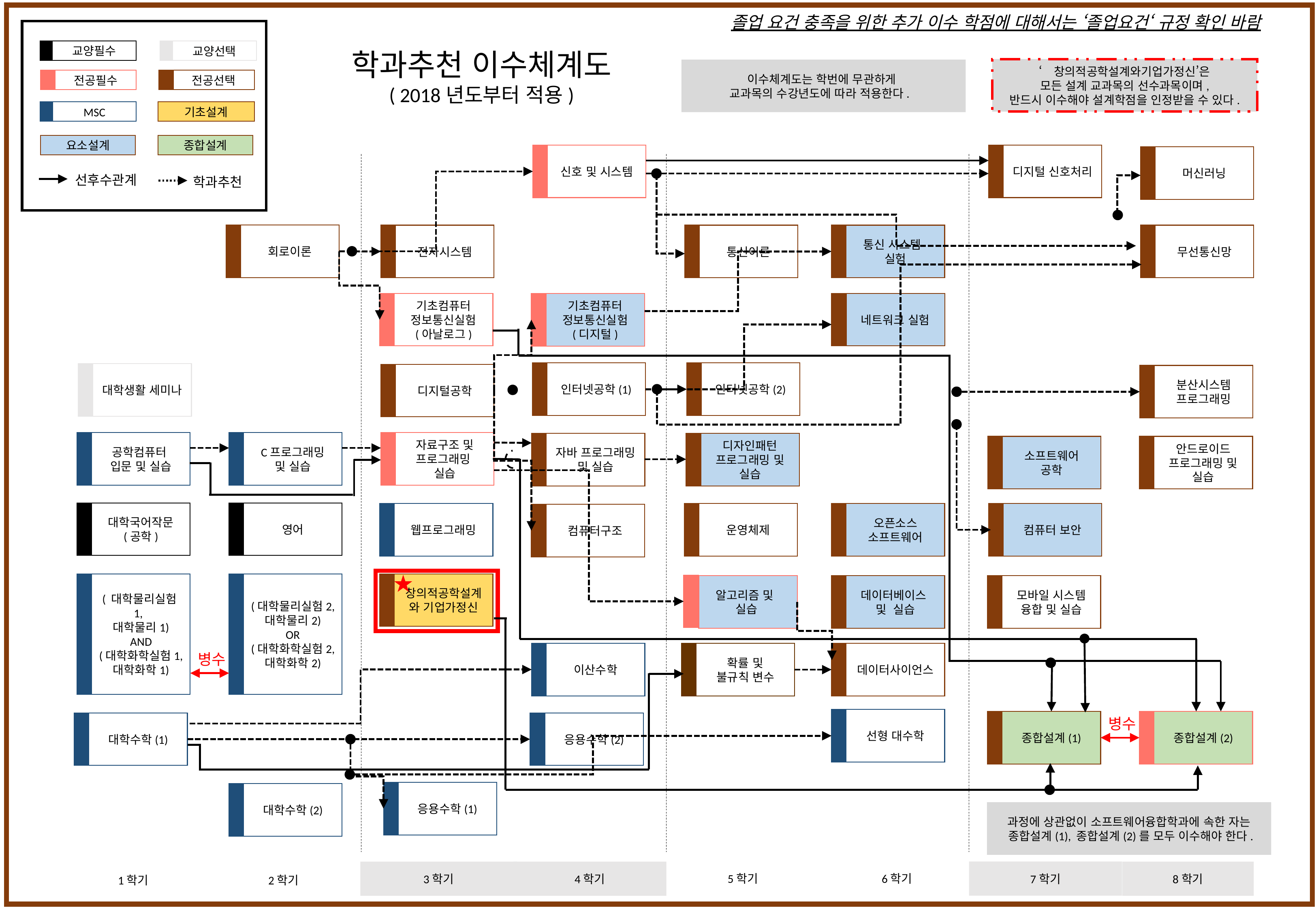

졸업 요건 충족을 위한 추가 이수 학점에 대해서는 ‘졸업요건‘ 규정 확인 바람

교양필수

교양선택

전공선택

전공필수

MSC
기초설계
요소설계
선후수관계
종합설계
학과추천
학과추천 이수체계도
( 2018년도부터 적용)
‘창의적공학설계와기업가정신’은
모든 설계 교과목의 선수과목이며,
반드시 이수해야 설계학점을 인정받을 수 있다.
이수체계도는 학번에 무관하게
교과목의 수강년도에 따라 적용한다.

신호 및 시스템

디지털 신호처리

머신러닝

회로이론

전자시스템

통신이론

통신 시스템
실험

무선통신망

기초컴퓨터
정보통신실험
(아날로그)

네트워크 실험

기초컴퓨터
정보통신실험
(디지털)

인터넷공학(2)

인터넷공학(1)

대학생활 세미나

디지털공학

분산시스템
프로그래밍

공학컴퓨터
입문 및 실습

C프로그래밍
및 실습

자료구조 및
프로그래밍
실습

자바 프로그래밍
및 실습

디자인패턴
프로그래밍 및 실습

소프트웨어
공학

안드로이드
프로그래밍 및 실습

대학국어작문
(공학)

영어

운영체제

웹프로그래밍

오픈소스
소프트웨어

컴퓨터 보안

컴퓨터구조
★

( 대학물리실험1,
대학물리1)
AND
(대학화학실험1,
대학화학1)

(대학물리실험2,
대학물리2)
OR
(대학화학실험2,
대학화학2)

창의적공학설계
와 기업가정신

알고리즘 및
실습

모바일 시스템
융합 및 실습

데이터베이스
및  실습

이산수학

확률 및
불규칙 변수

데이터사이언스
병수

선형 대수학
병수

종합설계(1)

종합설계(2)

대학수학(1)

응용수학(2)

응용수학(1)

대학수학(2)

과정에 상관없이 소프트웨어융합학과에 속한 자는
 종합설계(1), 종합설계(2)를 모두 이수해야 한다.
7학기
3학기
8학기
4학기
6학기
5학기
1학기
2학기